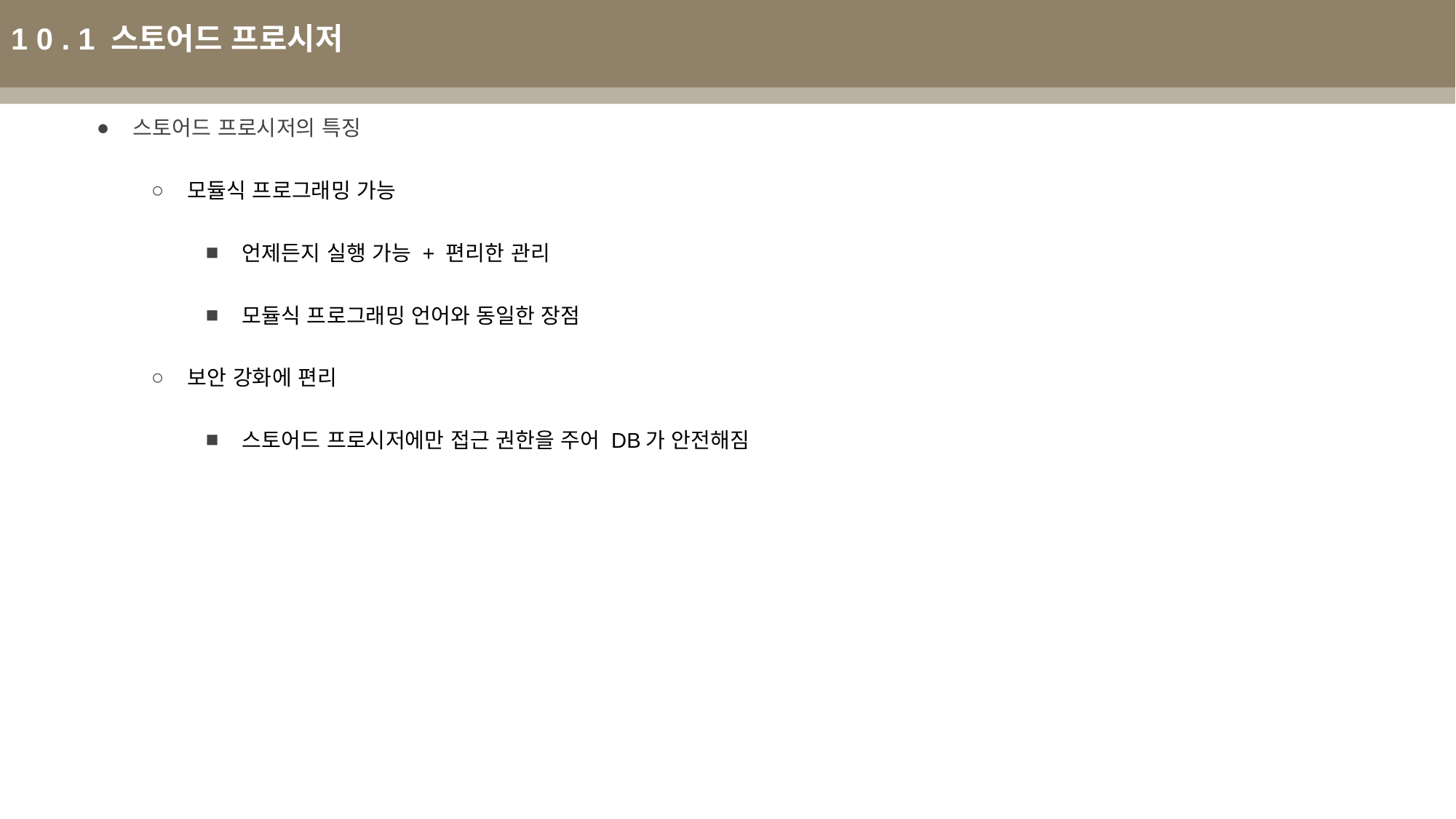

1 0 . 1 스토어드 프로시저
스토어드 프로시저의 특징
모듈식 프로그래밍 가능
언제든지 실행 가능 + 편리한 관리
모듈식 프로그래밍 언어와 동일한 장점
보안 강화에 편리
스토어드 프로시저에만 접근 권한을 주어 DB가 안전해짐